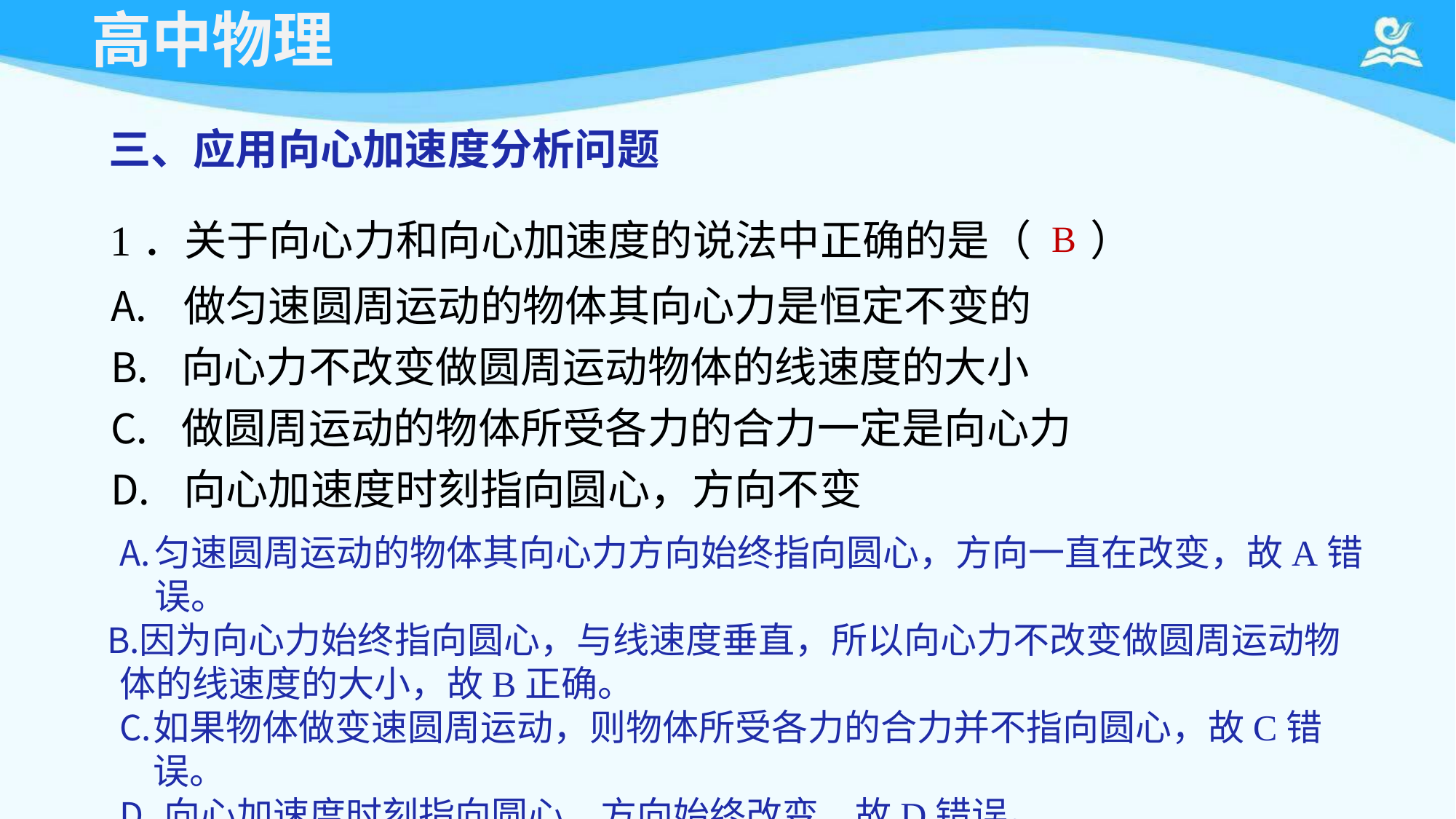

# 高中物理
三、应用向心加速度分析问题
1．关于向心力和向心加速度的说法中正确的是（ B	）
做匀速圆周运动的物体其向心力是恒定不变的
向心力不改变做圆周运动物体的线速度的大小
做圆周运动的物体所受各力的合力一定是向心力
向心加速度时刻指向圆心，方向不变
匀速圆周运动的物体其向心力方向始终指向圆心，方向一直在改变，故A错误。
因为向心力始终指向圆心，与线速度垂直，所以向心力不改变做圆周运动物 体的线速度的大小，故B正确。
如果物体做变速圆周运动，则物体所受各力的合力并不指向圆心，故C错误。
向心加速度时刻指向圆心，方向始终改变，故D错误。